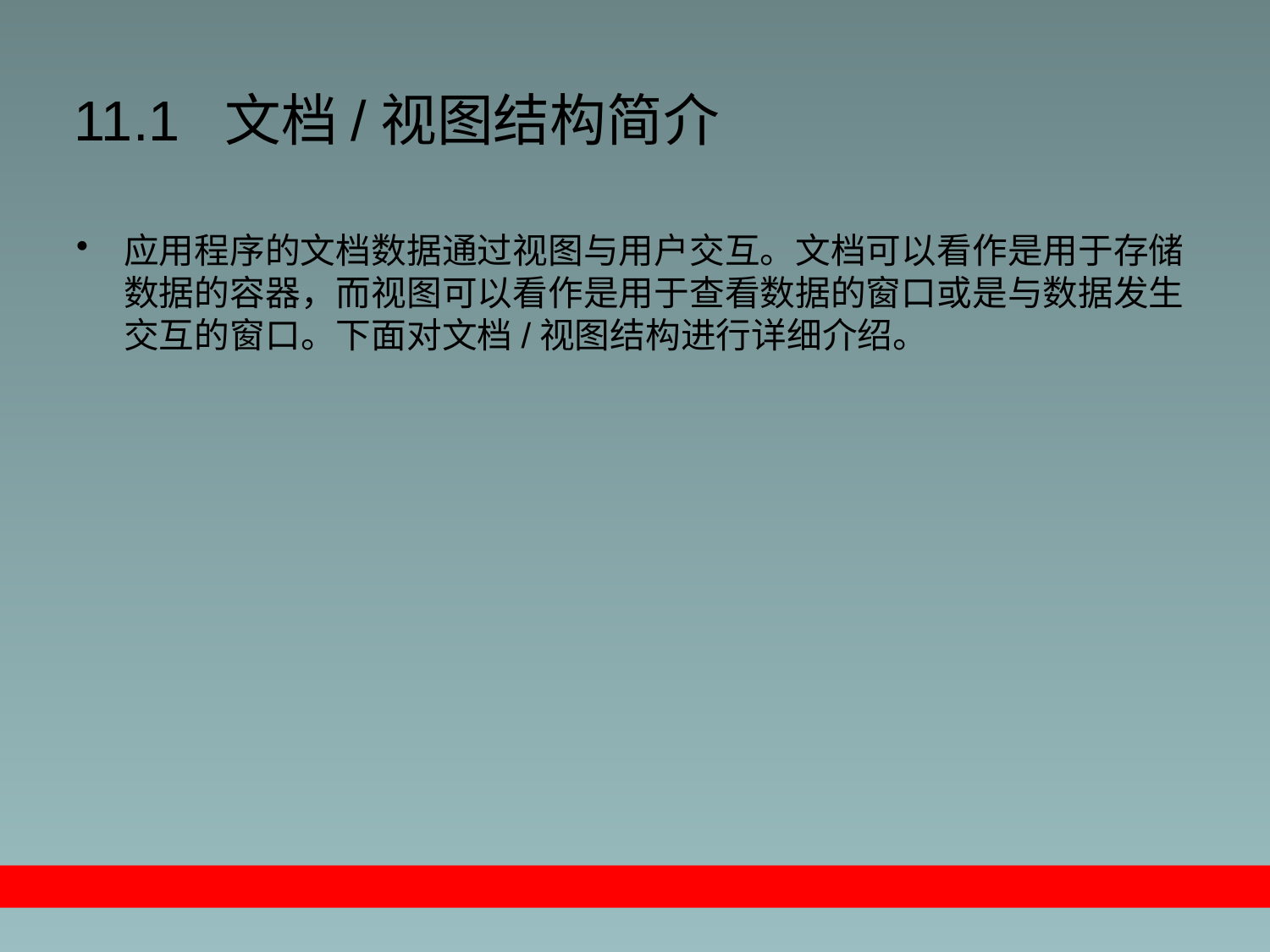

# 11.1  文档/视图结构简介
应用程序的文档数据通过视图与用户交互。文档可以看作是用于存储数据的容器，而视图可以看作是用于查看数据的窗口或是与数据发生交互的窗口。下面对文档/视图结构进行详细介绍。